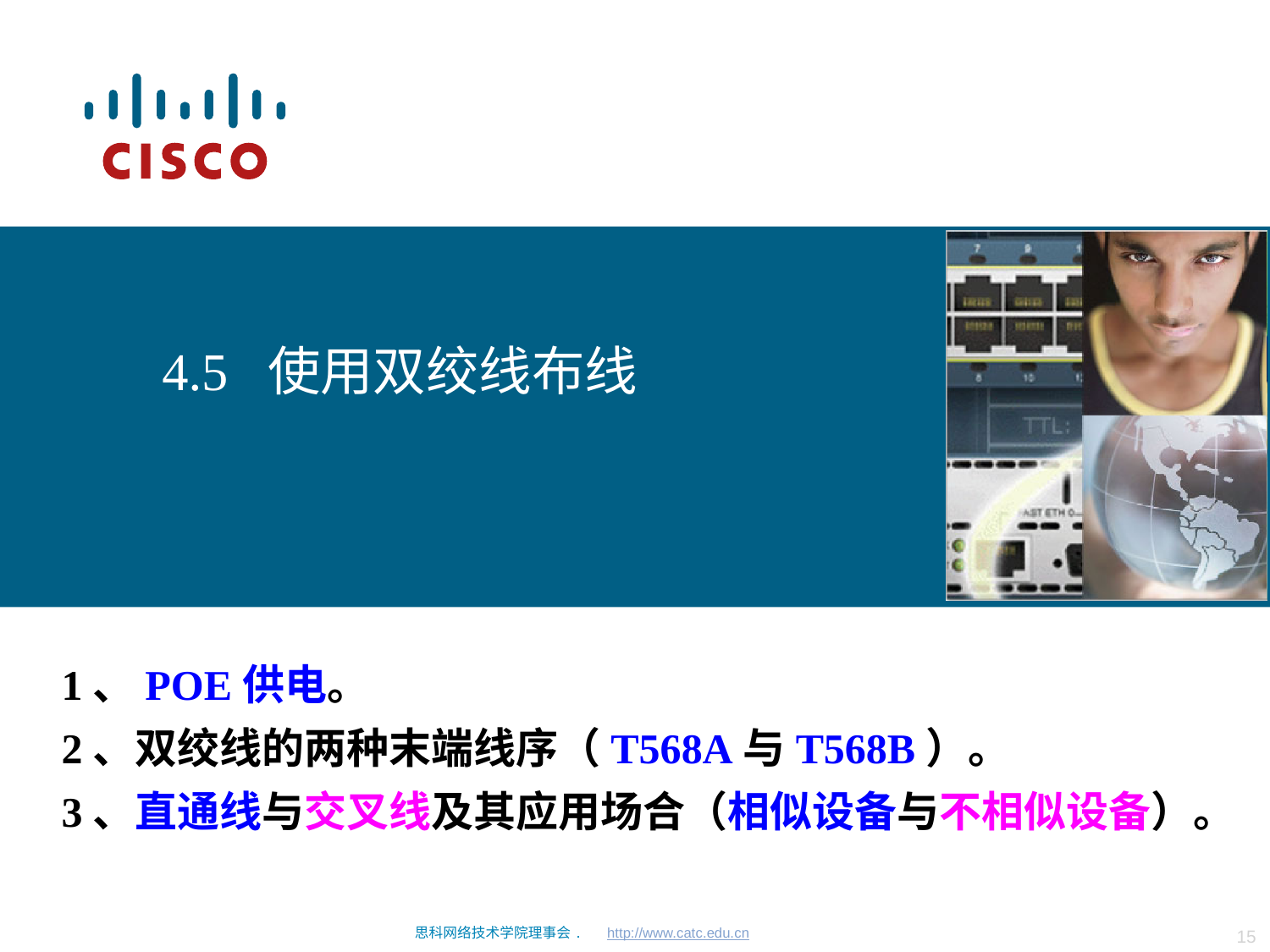

4.5  使用双绞线布线
1、POE供电。
2、双绞线的两种末端线序（T568A与T568B）。
3、直通线与交叉线及其应用场合（相似设备与不相似设备）。